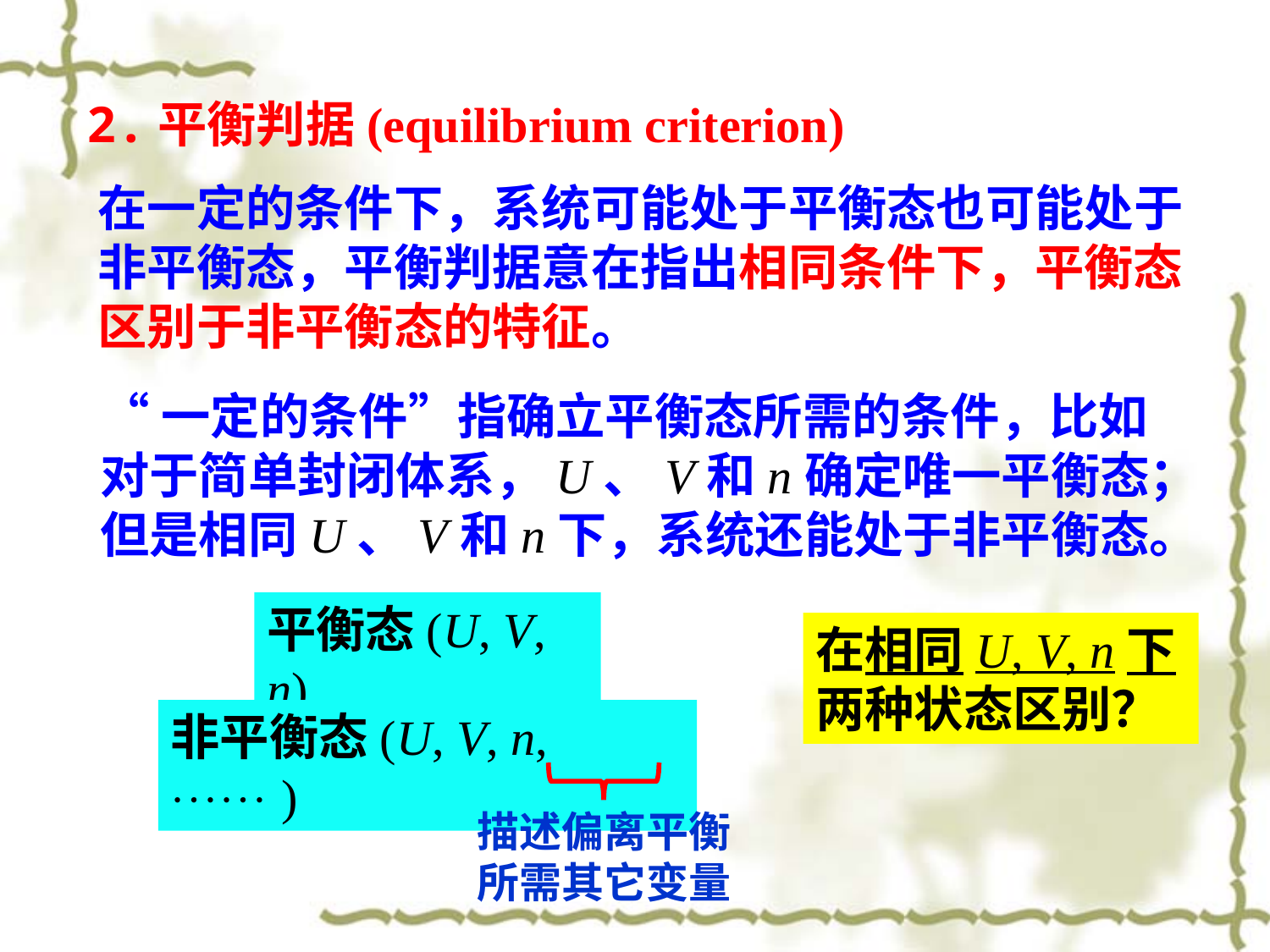

2.平衡判据(equilibrium criterion)
在一定的条件下，系统可能处于平衡态也可能处于非平衡态，平衡判据意在指出相同条件下，平衡态区别于非平衡态的特征。
“一定的条件”指确立平衡态所需的条件，比如对于简单封闭体系，U、V和n确定唯一平衡态；但是相同U、V和n下，系统还能处于非平衡态。
平衡态(U, V, n)
在相同U, V, n下两种状态区别？
非平衡态(U, V, n, …… )

描述偏离平衡所需其它变量